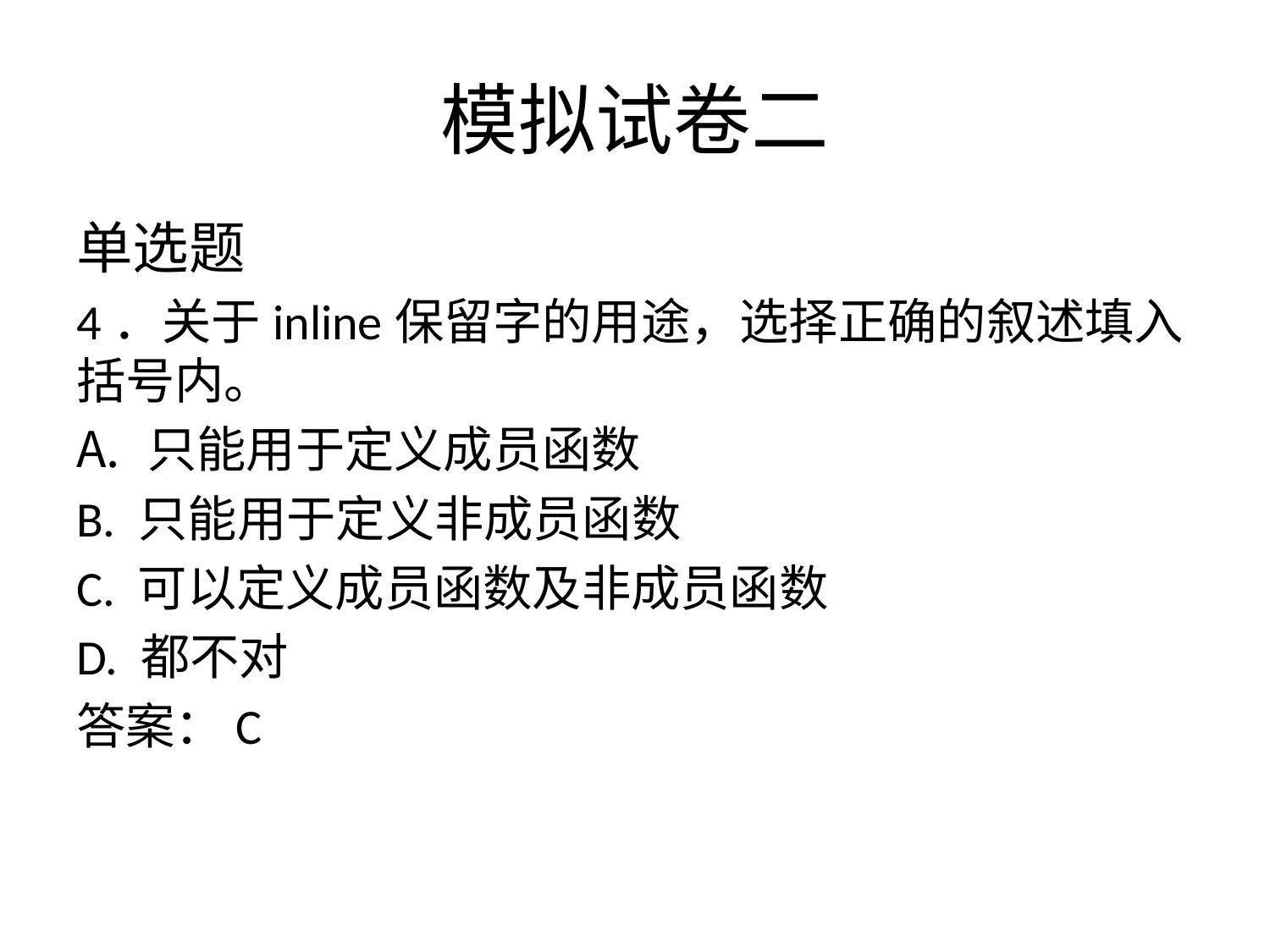

# 模拟试卷二
单选题
4．关于inline保留字的用途，选择正确的叙述填入括号内。
只能用于定义成员函数
B. 只能用于定义非成员函数
C. 可以定义成员函数及非成员函数
D. 都不对
答案：C